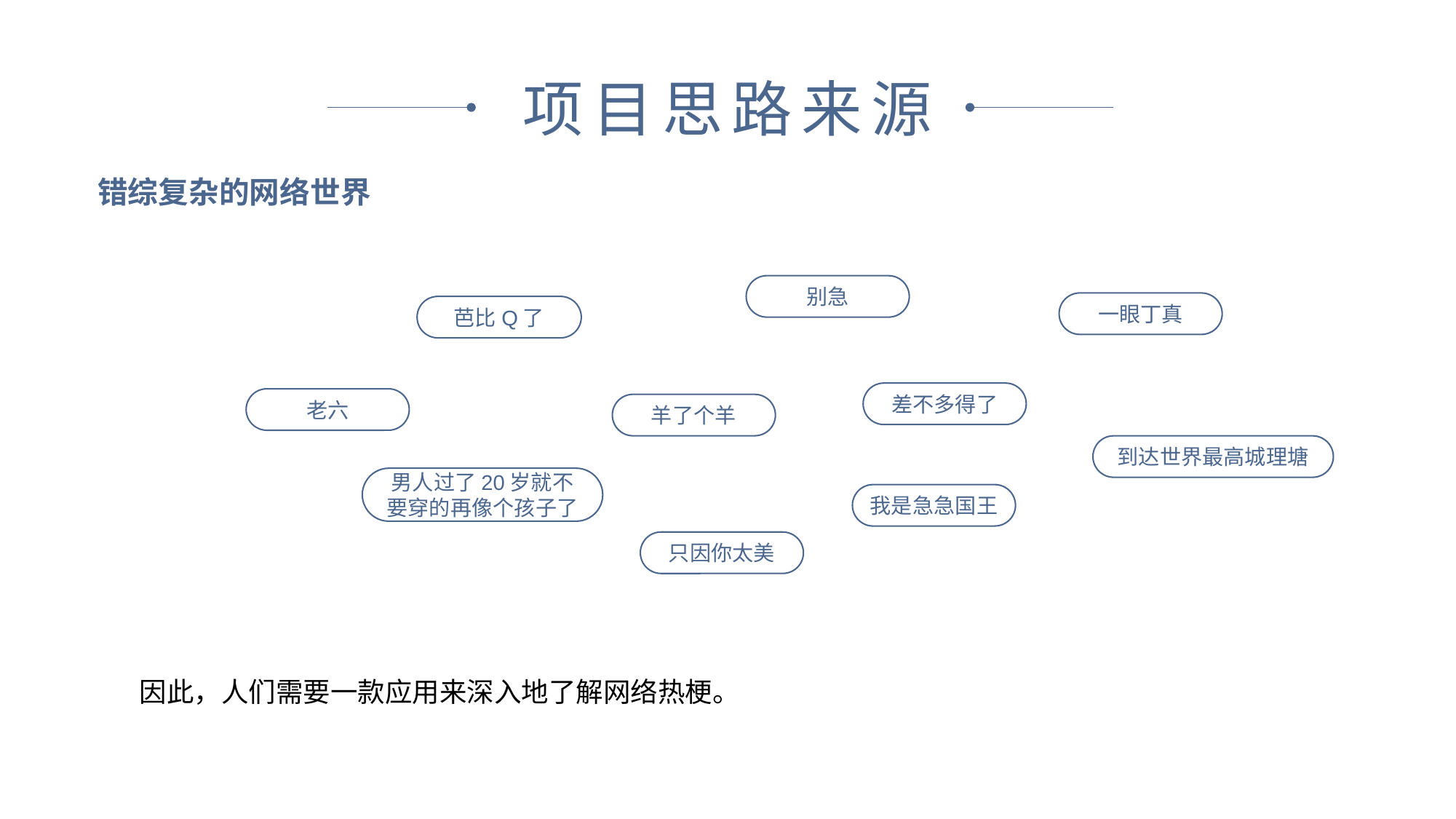

项目思路来源
错综复杂的网络世界
别急
一眼丁真
芭比Q了
差不多得了
老六
羊了个羊
到达世界最高城理塘
男人过了20岁就不要穿的再像个孩子了
我是急急国王
只因你太美
因此，人们需要一款应用来深入地了解网络热梗。